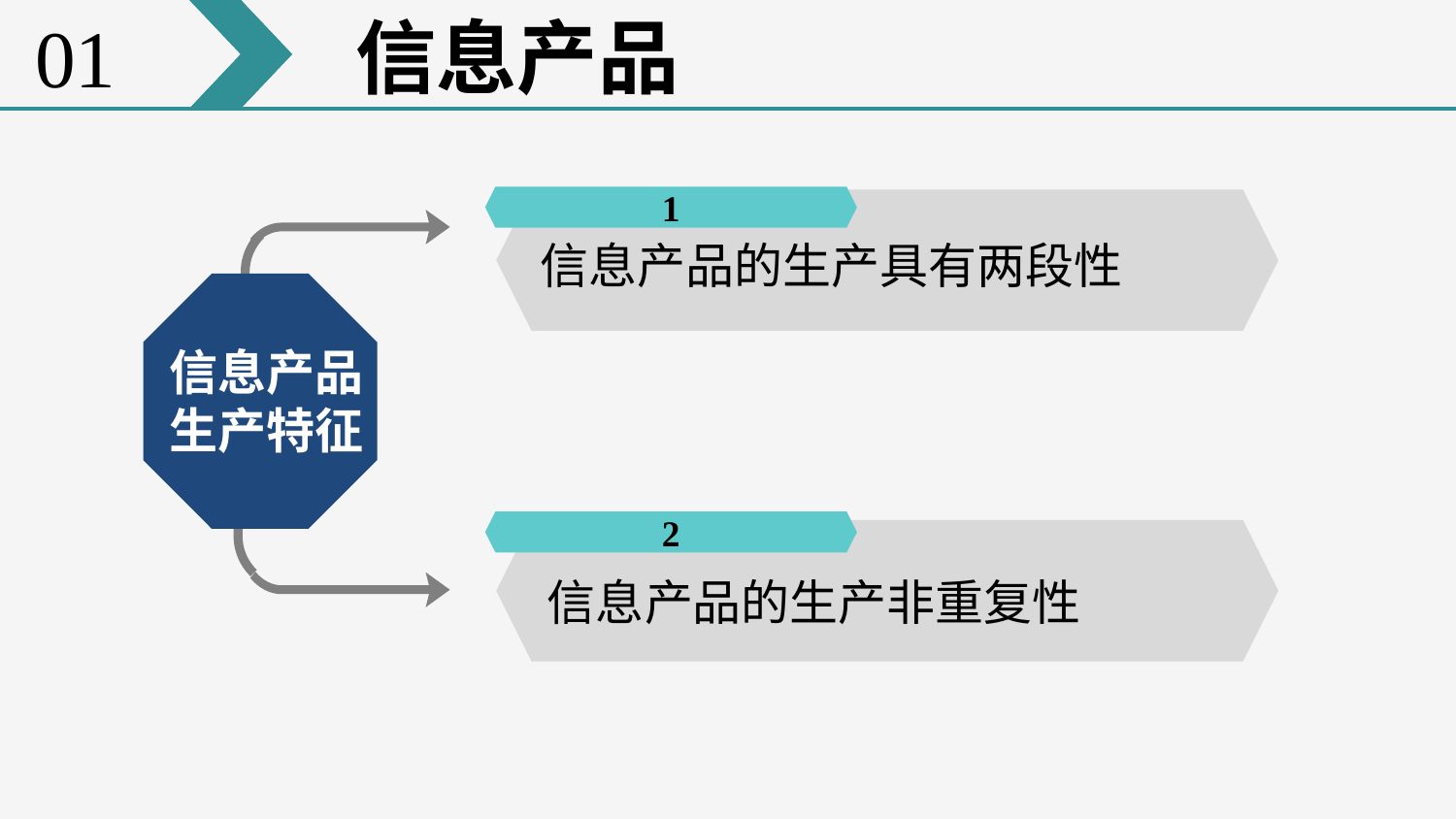

01
 信息产品
1

信息产品的生产具有两段性

信息产品
生产特征

2

信息产品的生产非重复性